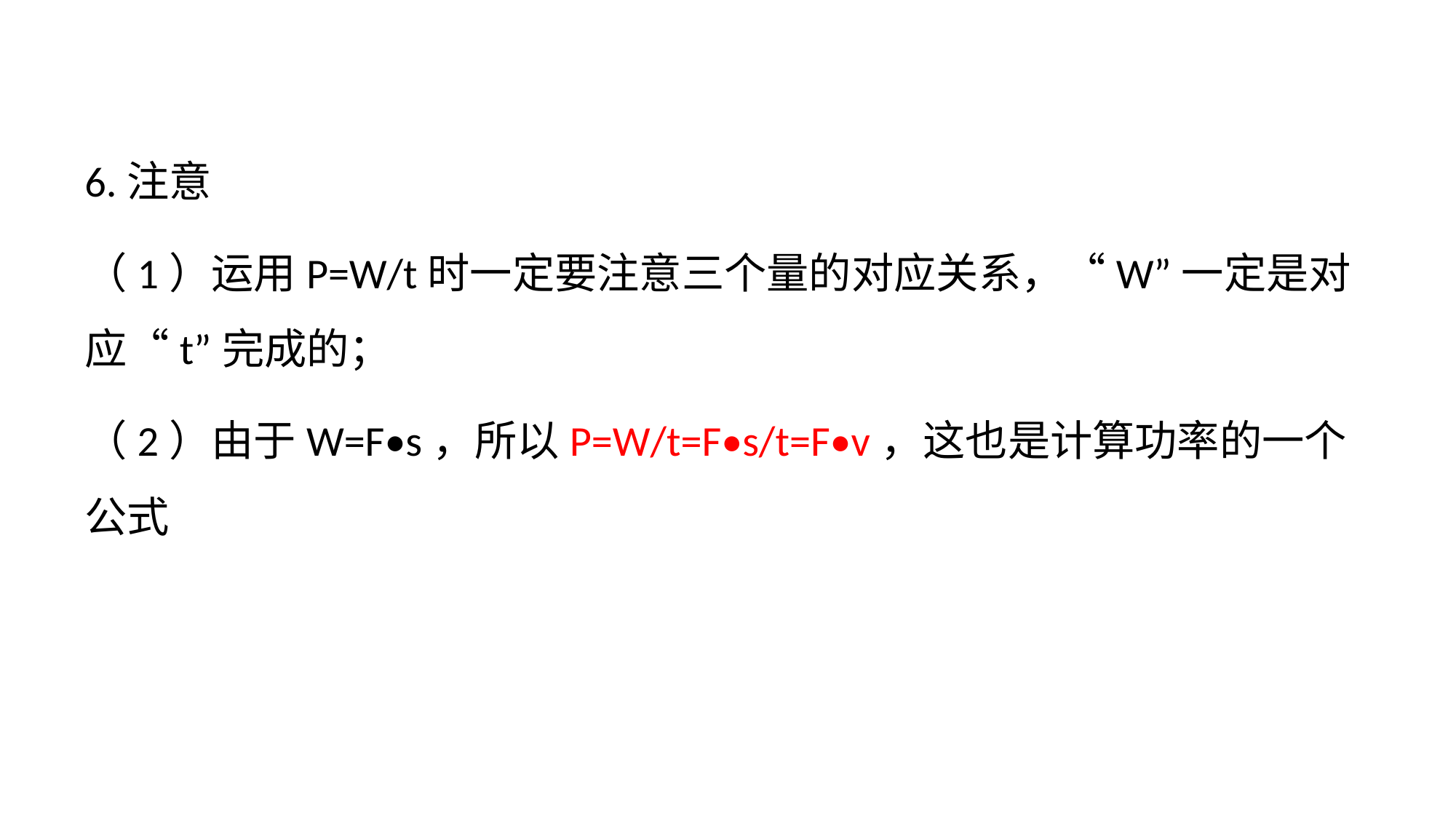

6.注意
（1）运用P=W/t时一定要注意三个量的对应关系，“W”一定是对应“t”完成的；
（2）由于W=F•s，所以P=W/t=F•s/t=F•v，这也是计算功率的一个公式